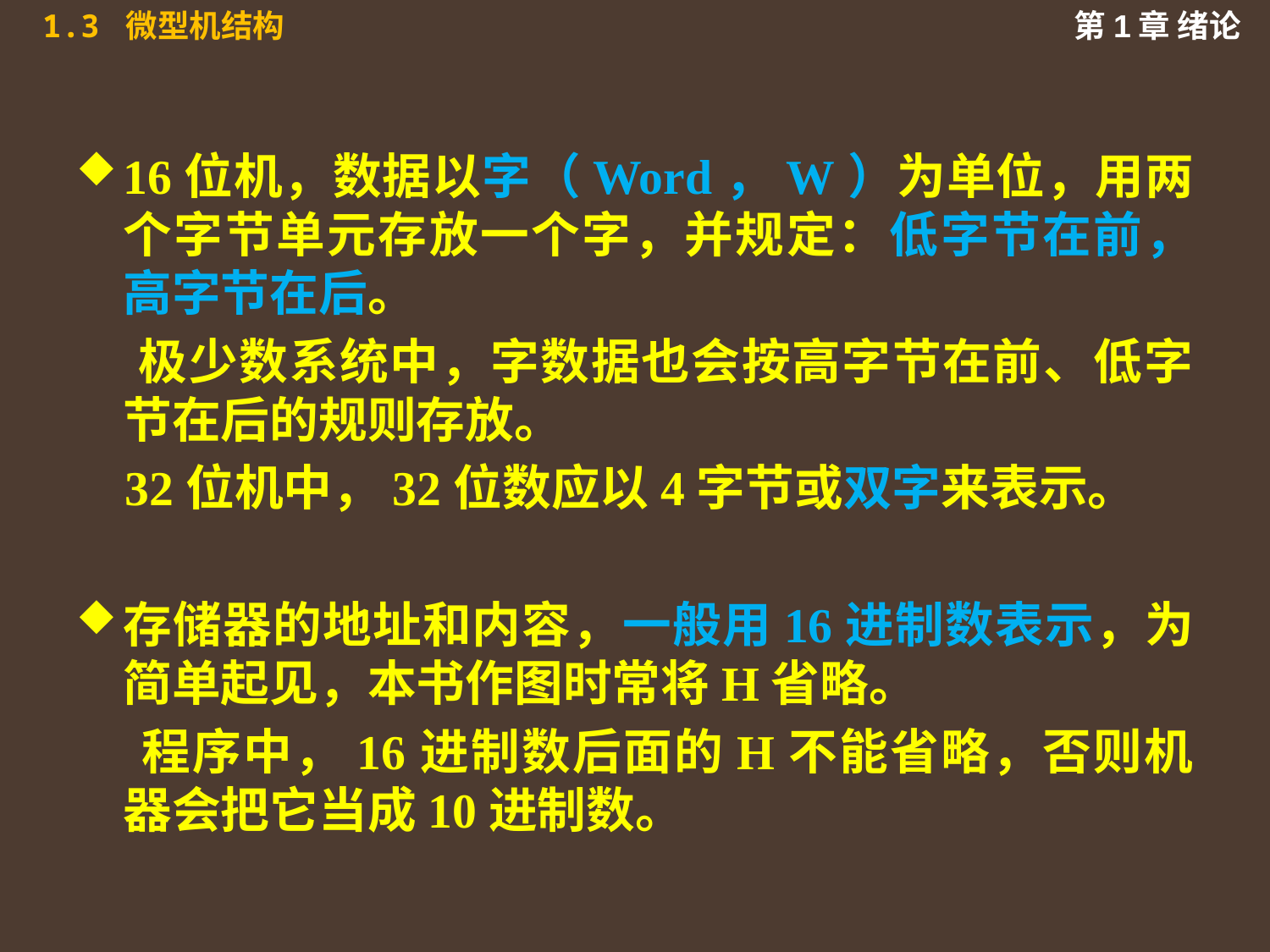

16位机，数据以字（Word，W）为单位，用两个字节单元存放一个字，并规定：低字节在前，高字节在后。
    极少数系统中，字数据也会按高字节在前、低字节在后的规则存放。
    32位机中，32位数应以4字节或双字来表示。

存储器的地址和内容，一般用16进制数表示，为简单起见，本书作图时常将H省略。
    程序中，16进制数后面的H不能省略，否则机器会把它当成10进制数。